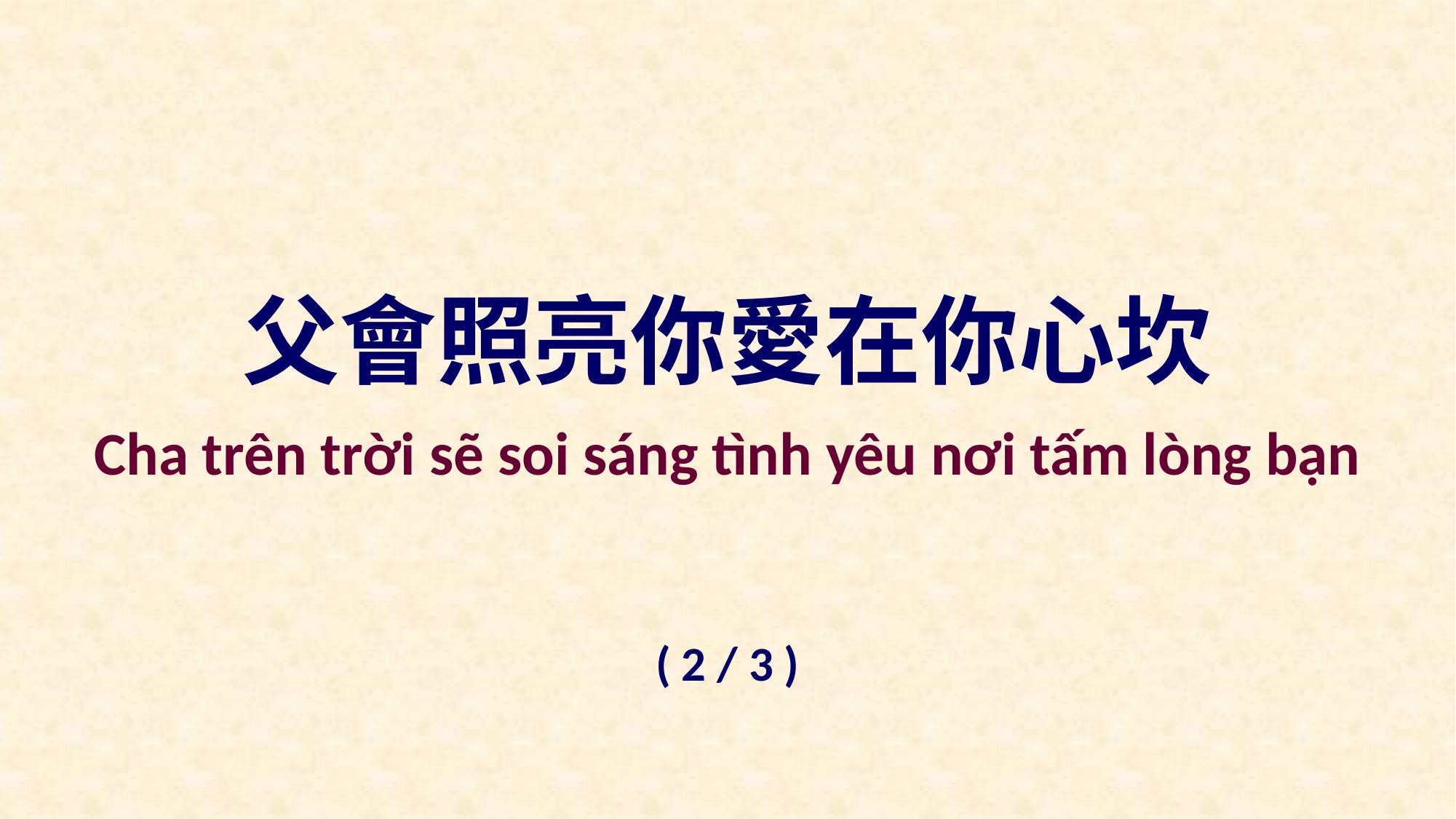

父會照亮你愛在你心坎
Cha trên trời sẽ soi sáng tình yêu nơi tấm lòng bạn
( 2 / 3 )